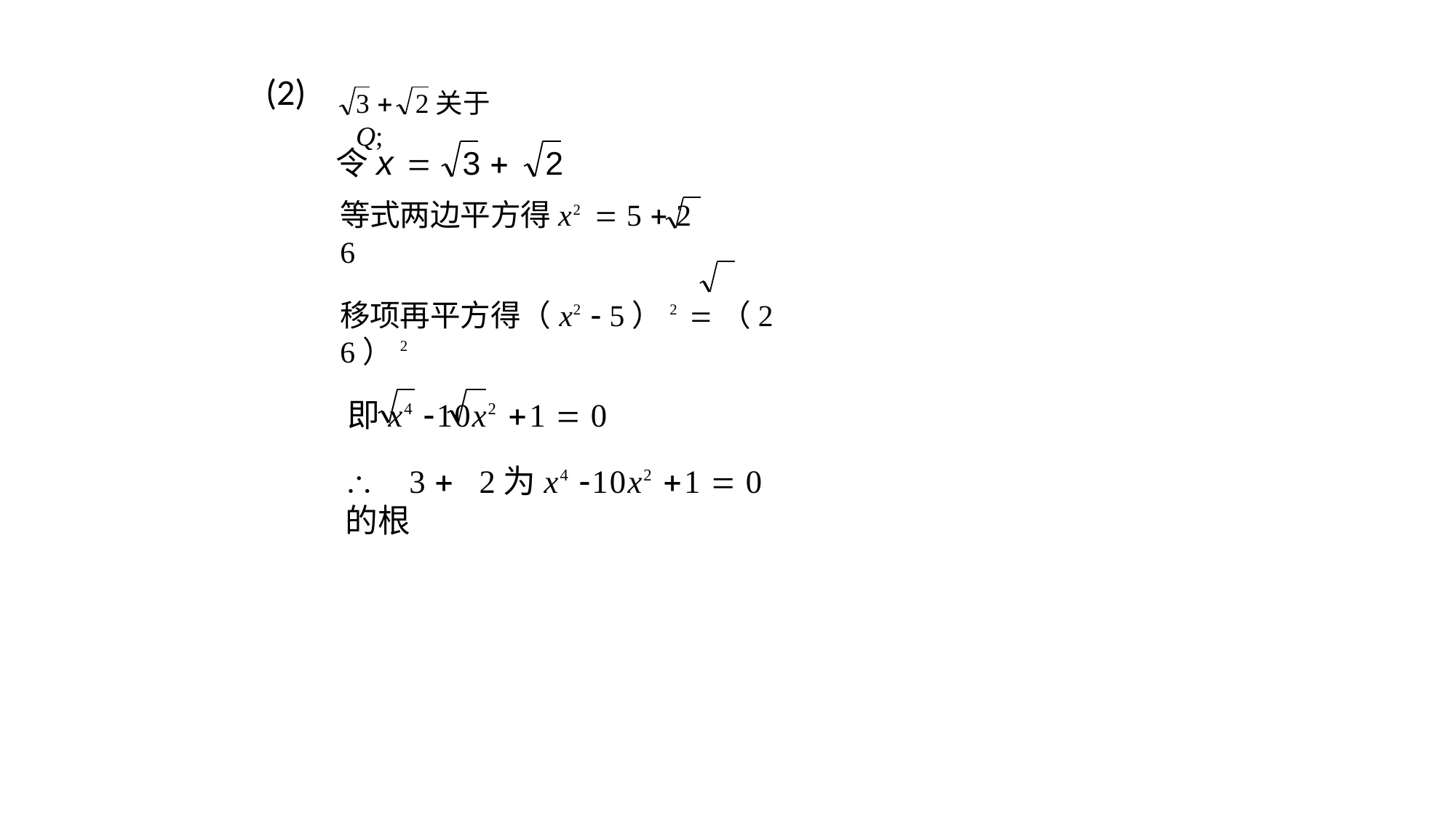

(2)
3 +	2关于Q;

令x =	3 +	2
等式两边平方得x2 = 5 + 2	6
移项再平方得（x2 − 5）2 =（2	6）2
即x4 −10x2 +1 = 0
∴	3 +	2为x4 −10x2 +1 = 0的根